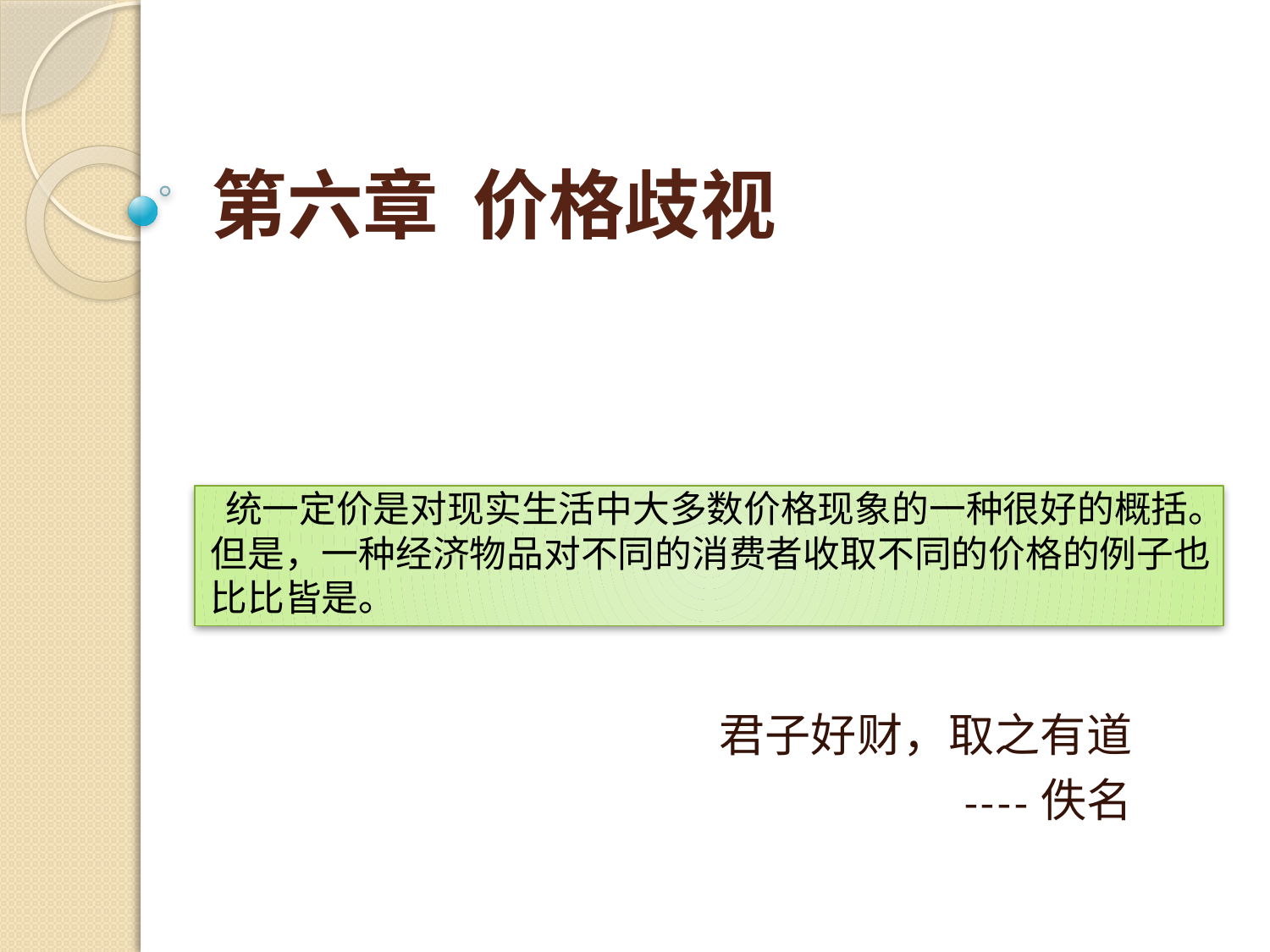

# 第六章  价格歧视
 统一定价是对现实生活中大多数价格现象的一种很好的概括。但是，一种经济物品对不同的消费者收取不同的价格的例子也比比皆是。
君子好财，取之有道
----佚名